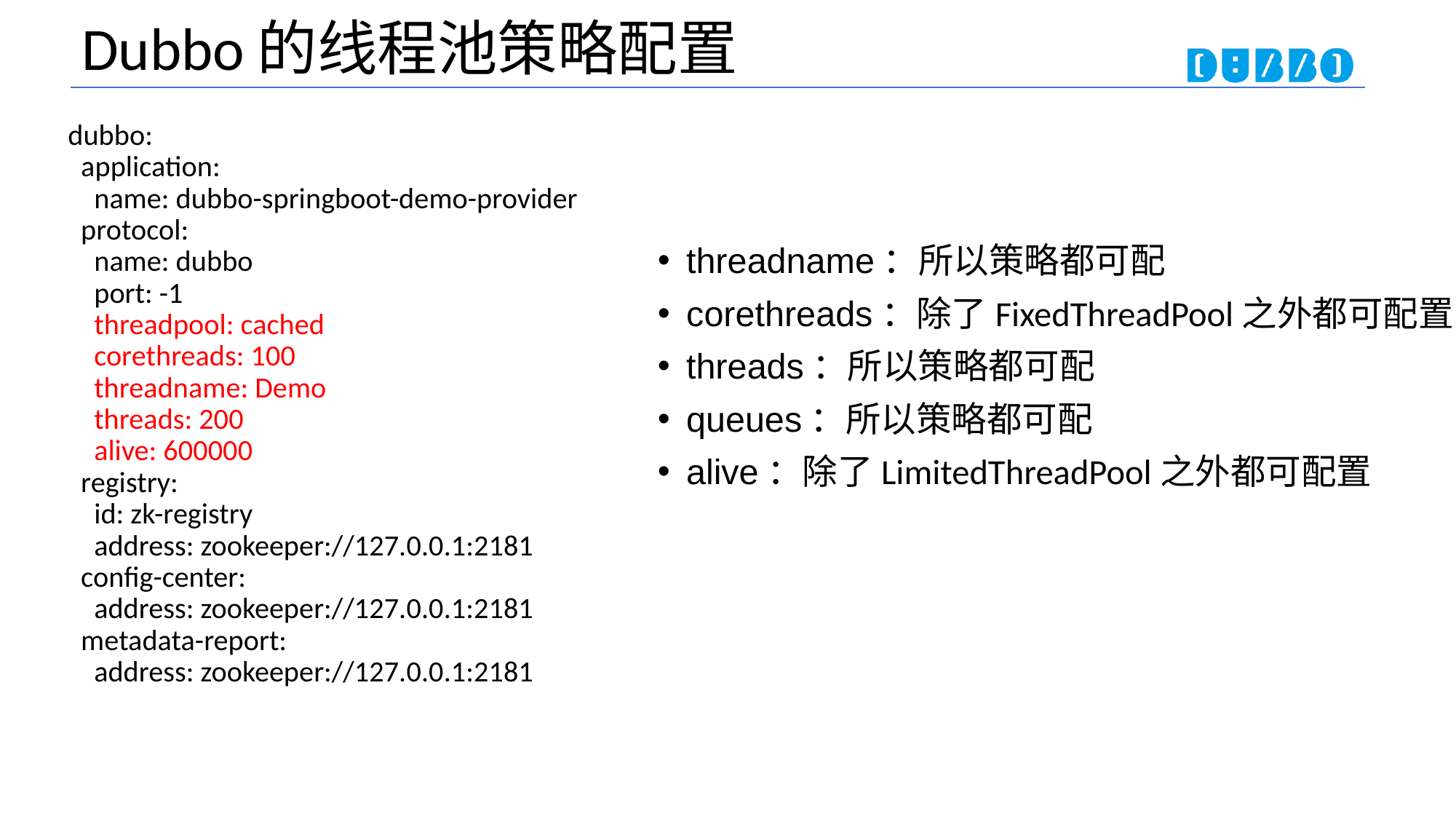

# Dubbo的线程池策略配置
dubbo:
  application:
    name: dubbo-springboot-demo-provider
  protocol:
    name: dubbo
    port: -1
    threadpool: cached
    corethreads: 100
    threadname: Demo
    threads: 200
    alive: 600000
  registry:
    id: zk-registry
    address: zookeeper://127.0.0.1:2181
  config-center:
    address: zookeeper://127.0.0.1:2181
  metadata-report:
    address: zookeeper://127.0.0.1:2181
threadname：所以策略都可配
corethreads：除了FixedThreadPool之外都可配置
threads：所以策略都可配
queues：所以策略都可配
alive：除了LimitedThreadPool之外都可配置